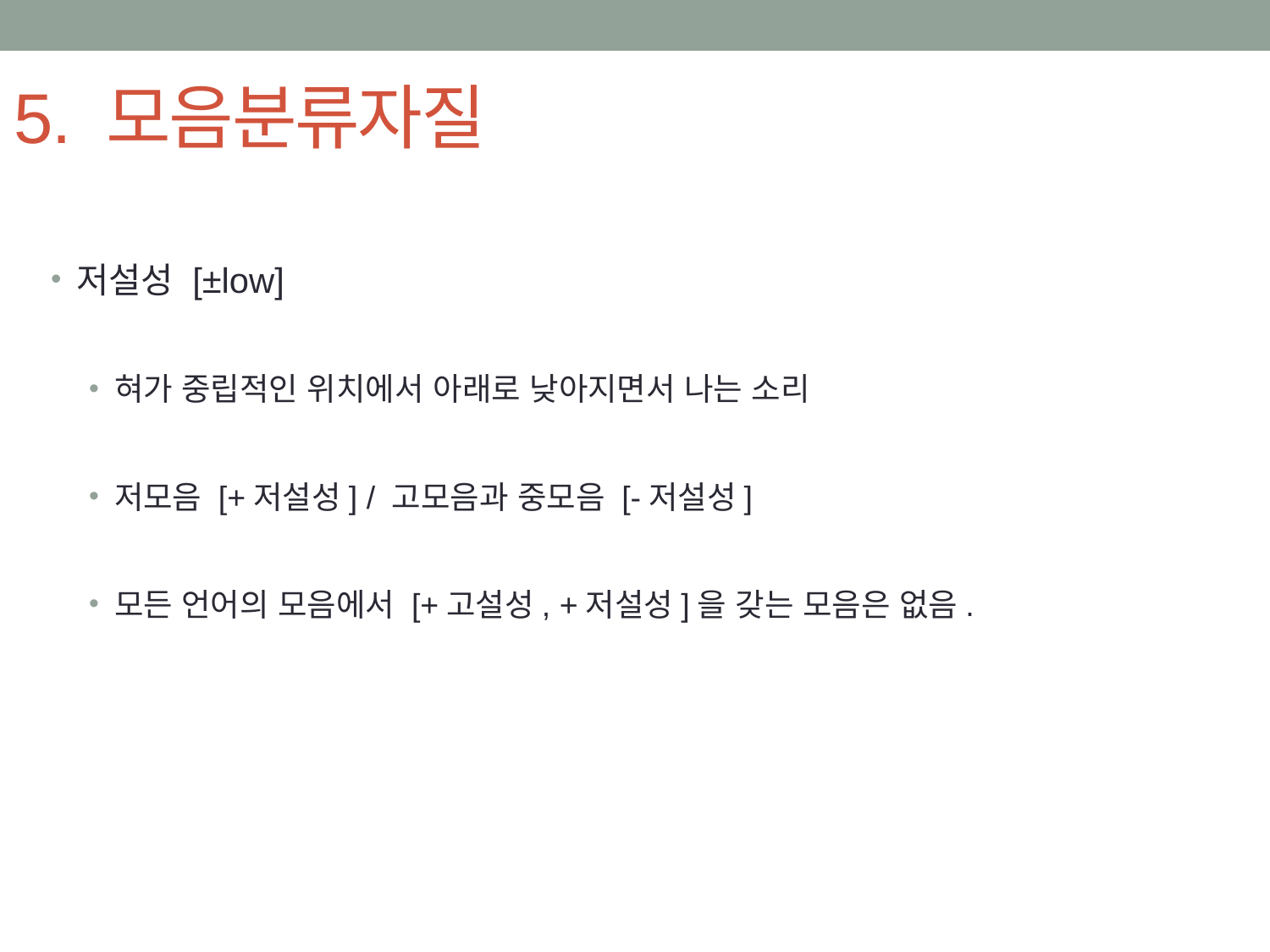

# 5. 모음분류자질

저설성 [±low]

혀가 중립적인 위치에서 아래로 낮아지면서 나는 소리

저모음 [+저설성] / 고모음과 중모음 [-저설성]

모든 언어의 모음에서 [+고설성, +저설성]을 갖는 모음은 없음.